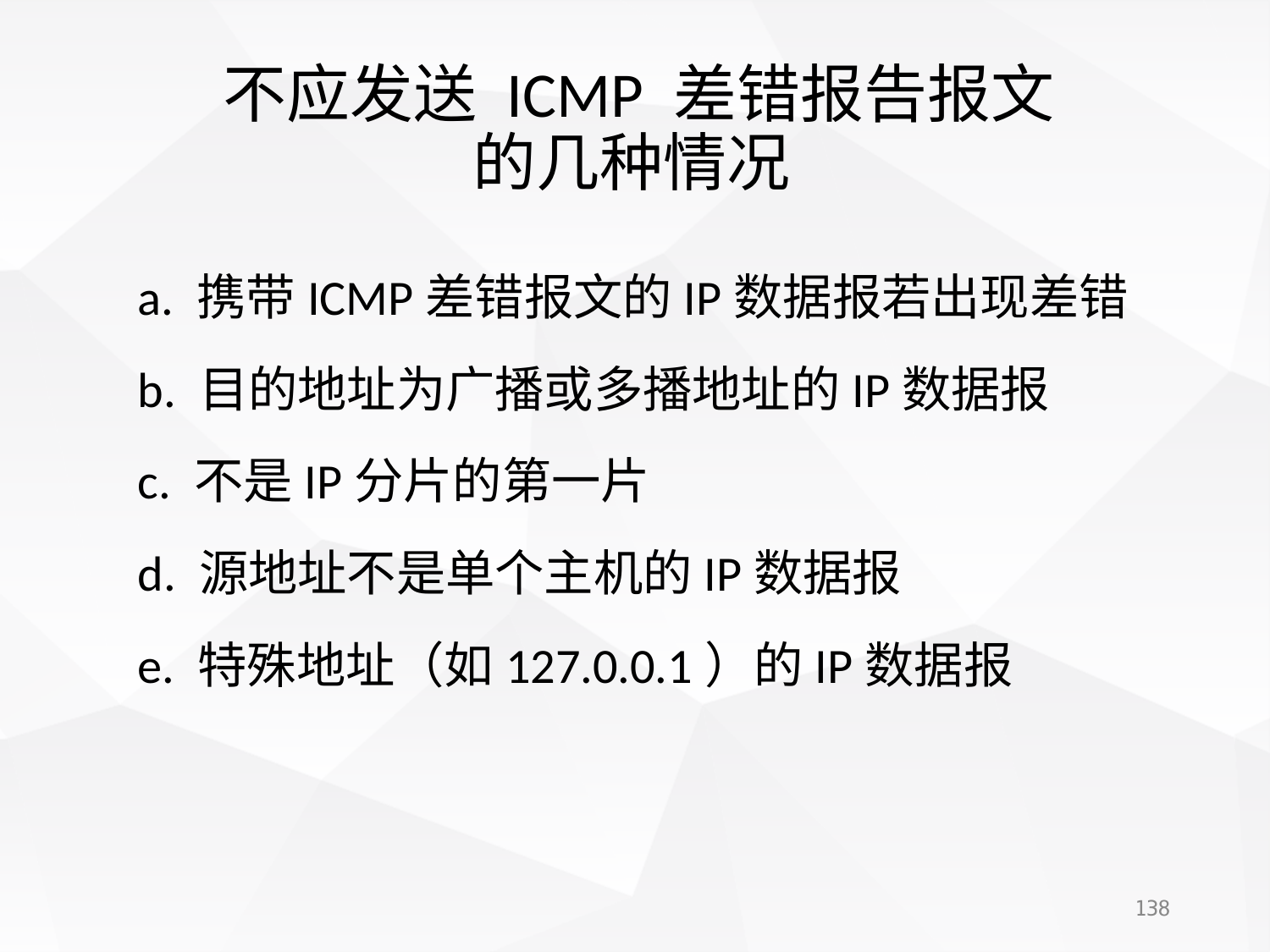

# 不应发送 ICMP 差错报告报文 的几种情况
a. 携带ICMP差错报文的IP数据报若出现差错
b. 目的地址为广播或多播地址的IP数据报
c. 不是IP分片的第一片
d. 源地址不是单个主机的IP数据报
e. 特殊地址（如127.0.0.1）的IP数据报
138